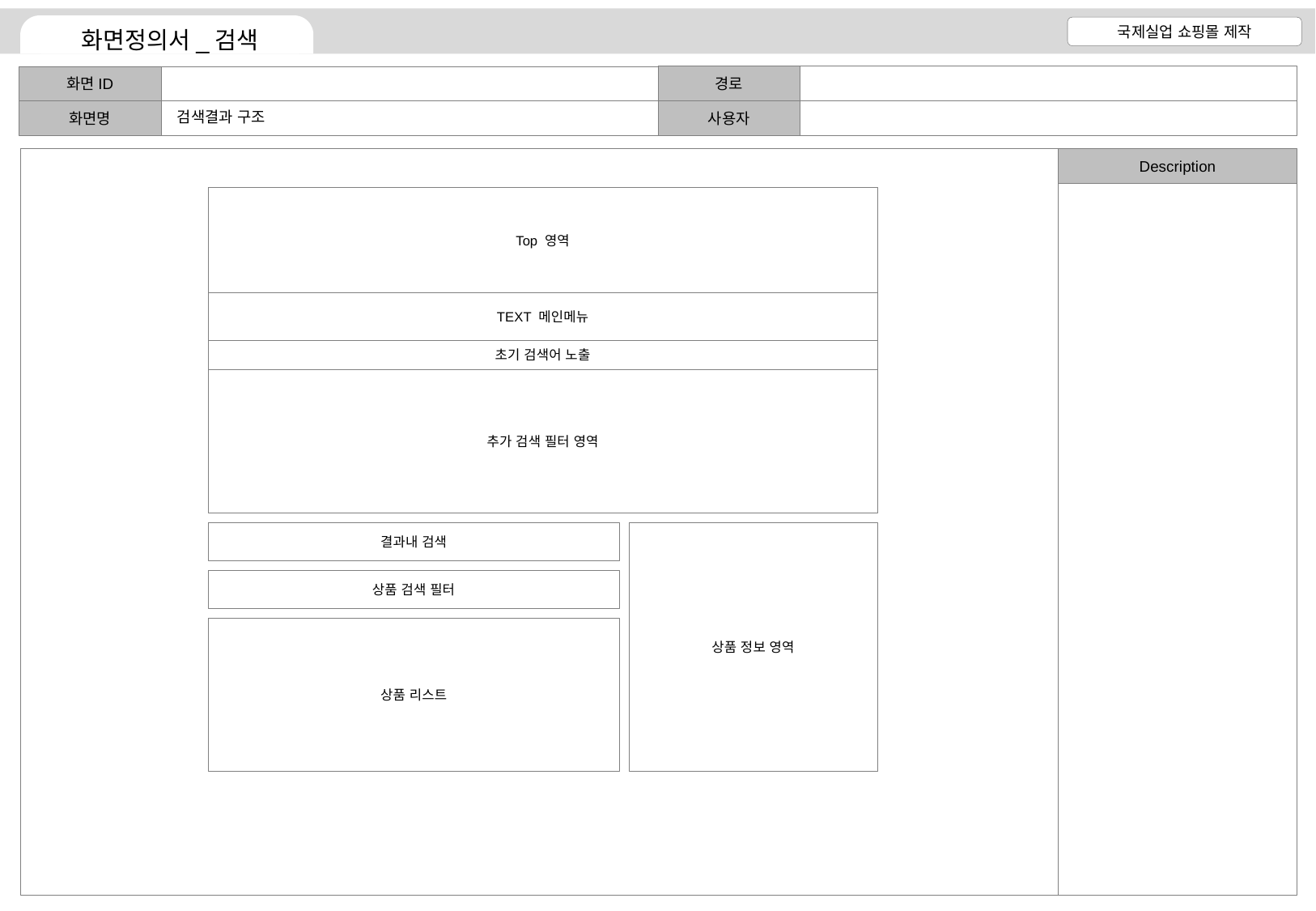

검색결과 구조
Top 영역
TEXT 메인메뉴
초기 검색어 노출
추가 검색 필터 영역
결과내 검색
상품 정보 영역
상품 검색 필터
상품 리스트